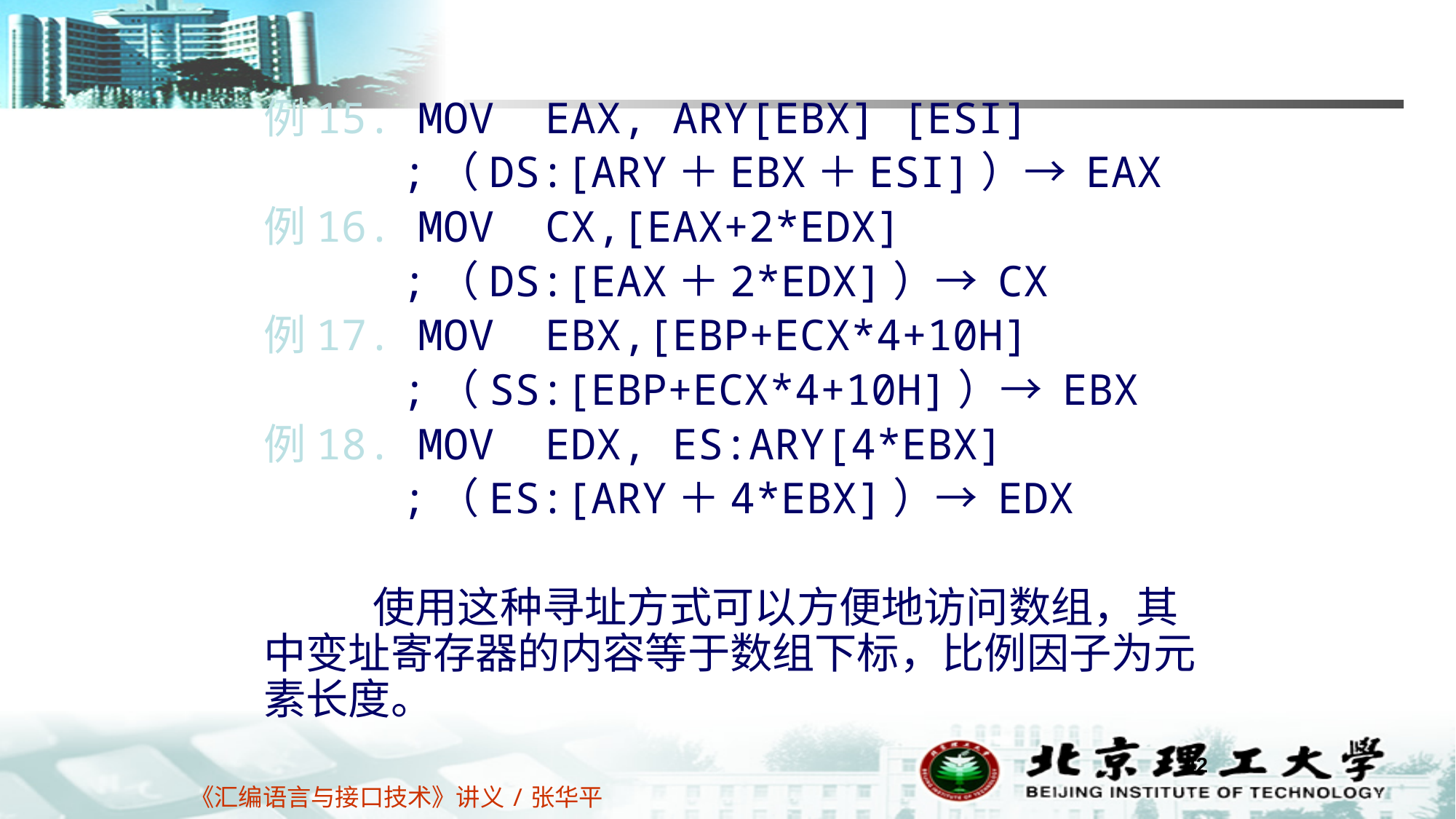

例15. MOV  EAX, ARY[EBX] [ESI]
       ;（DS:[ARY＋EBX＋ESI]）→ EAX
 	例16. MOV  CX,[EAX+2*EDX]
       ;（DS:[EAX＋2*EDX]）→ CX
 	例17. MOV  EBX,[EBP+ECX*4+10H]
       ;（SS:[EBP+ECX*4+10H]）→ EBX
 	例18. MOV  EDX, ES:ARY[4*EBX]
       ;（ES:[ARY＋4*EBX]）→ EDX

		使用这种寻址方式可以方便地访问数组，其中变址寄存器的内容等于数组下标，比例因子为元素长度。
42